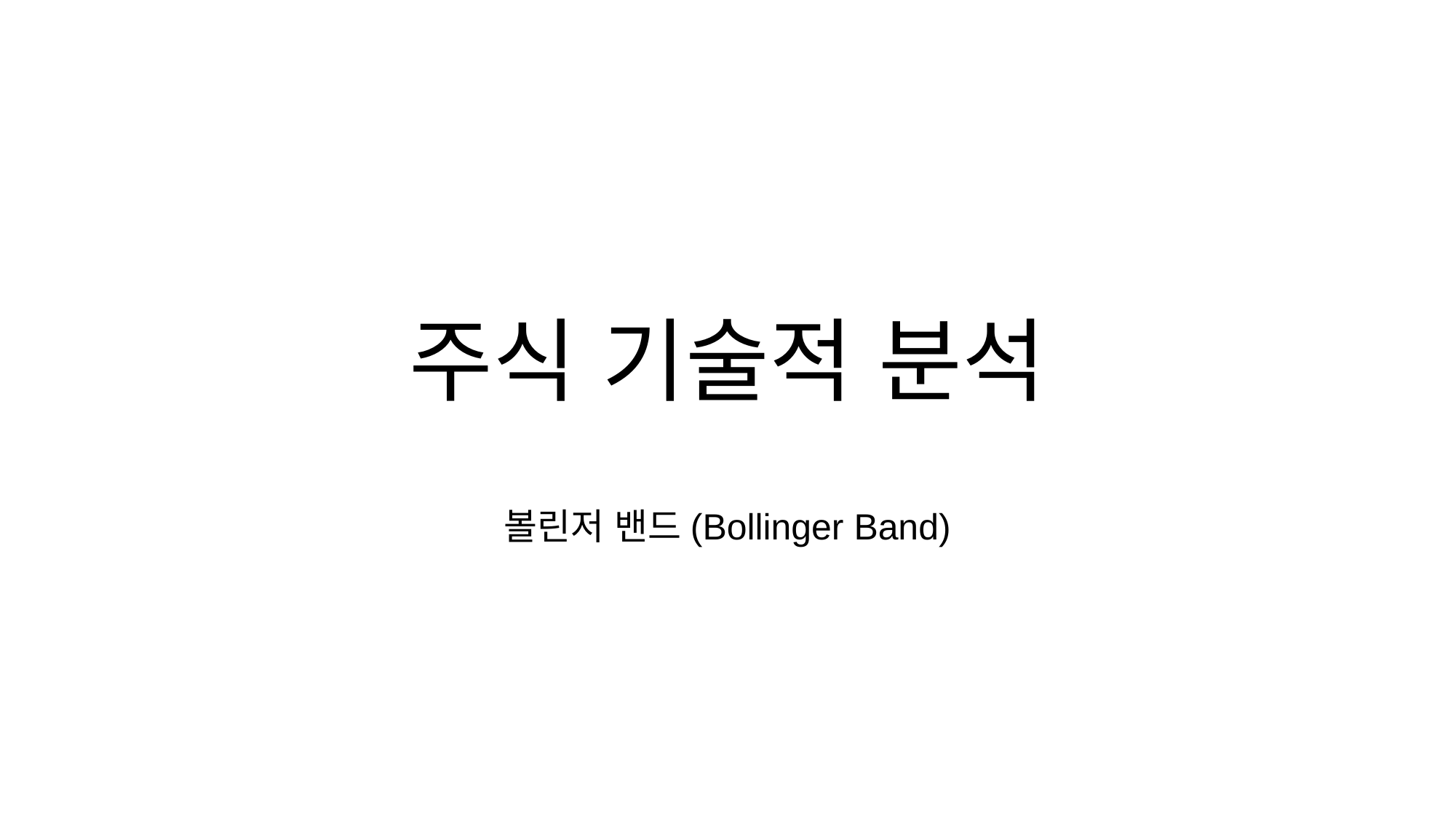

# 주식 기술적 분석
볼린저 밴드(Bollinger Band)